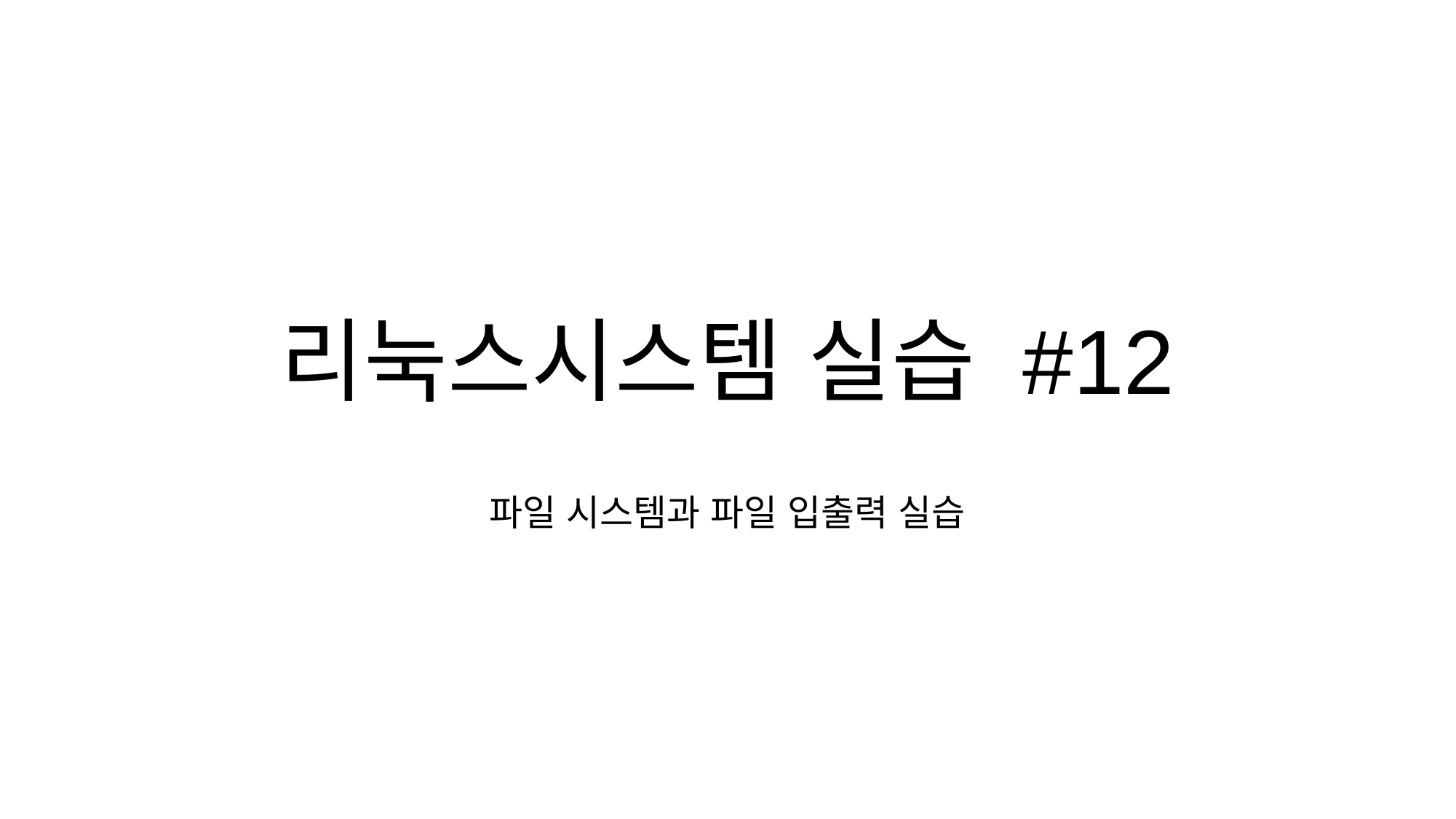

# 리눅스시스템 실습 #12

파일 시스템과 파일 입출력 실습